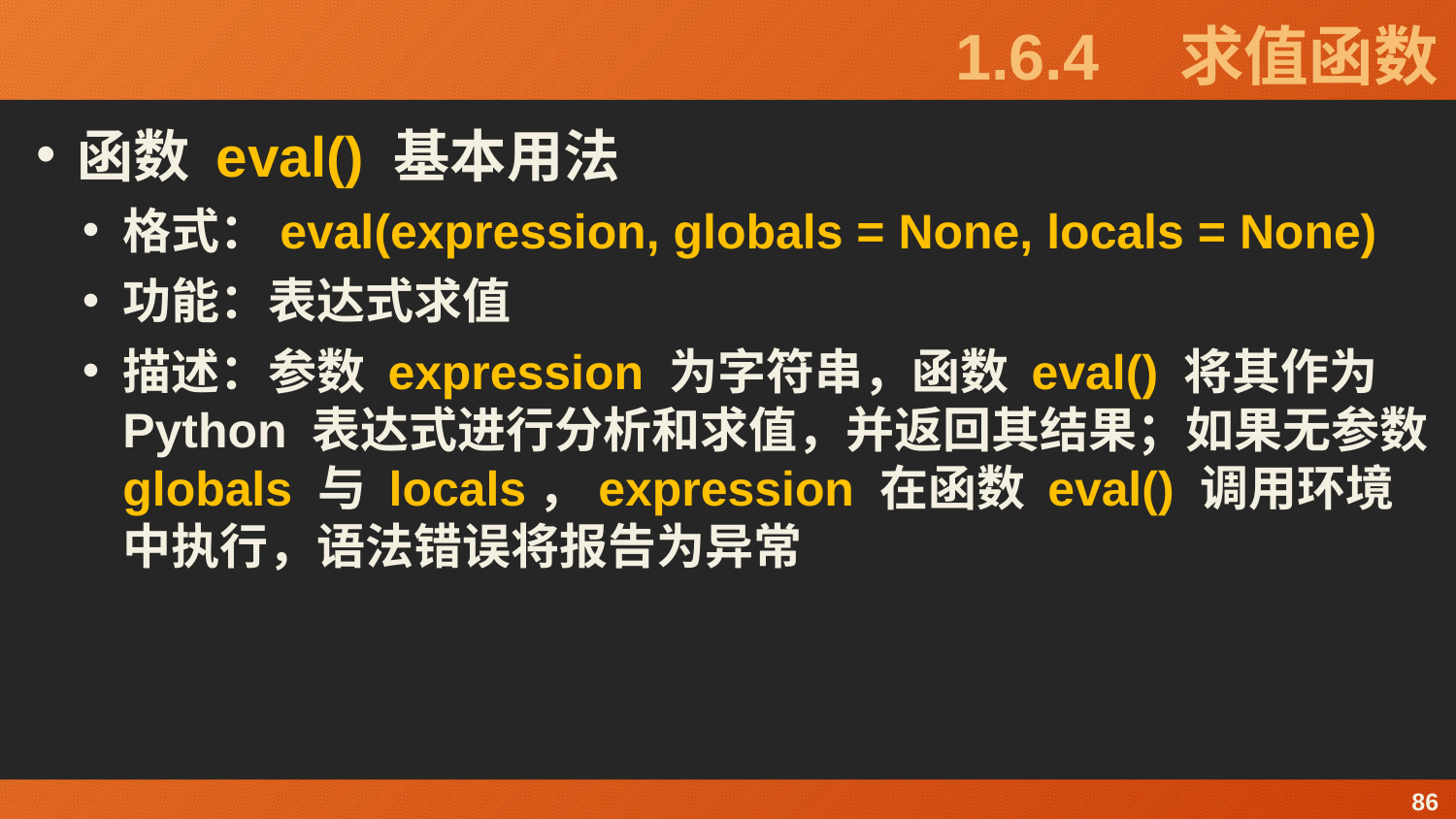

# 1.6.4　求值函数
函数 eval() 基本用法
格式：eval(expression, globals = None, locals = None)
功能：表达式求值
描述：参数 expression 为字符串，函数 eval() 将其作为 Python 表达式进行分析和求值，并返回其结果；如果无参数 globals 与 locals，expression 在函数 eval() 调用环境中执行，语法错误将报告为异常
86